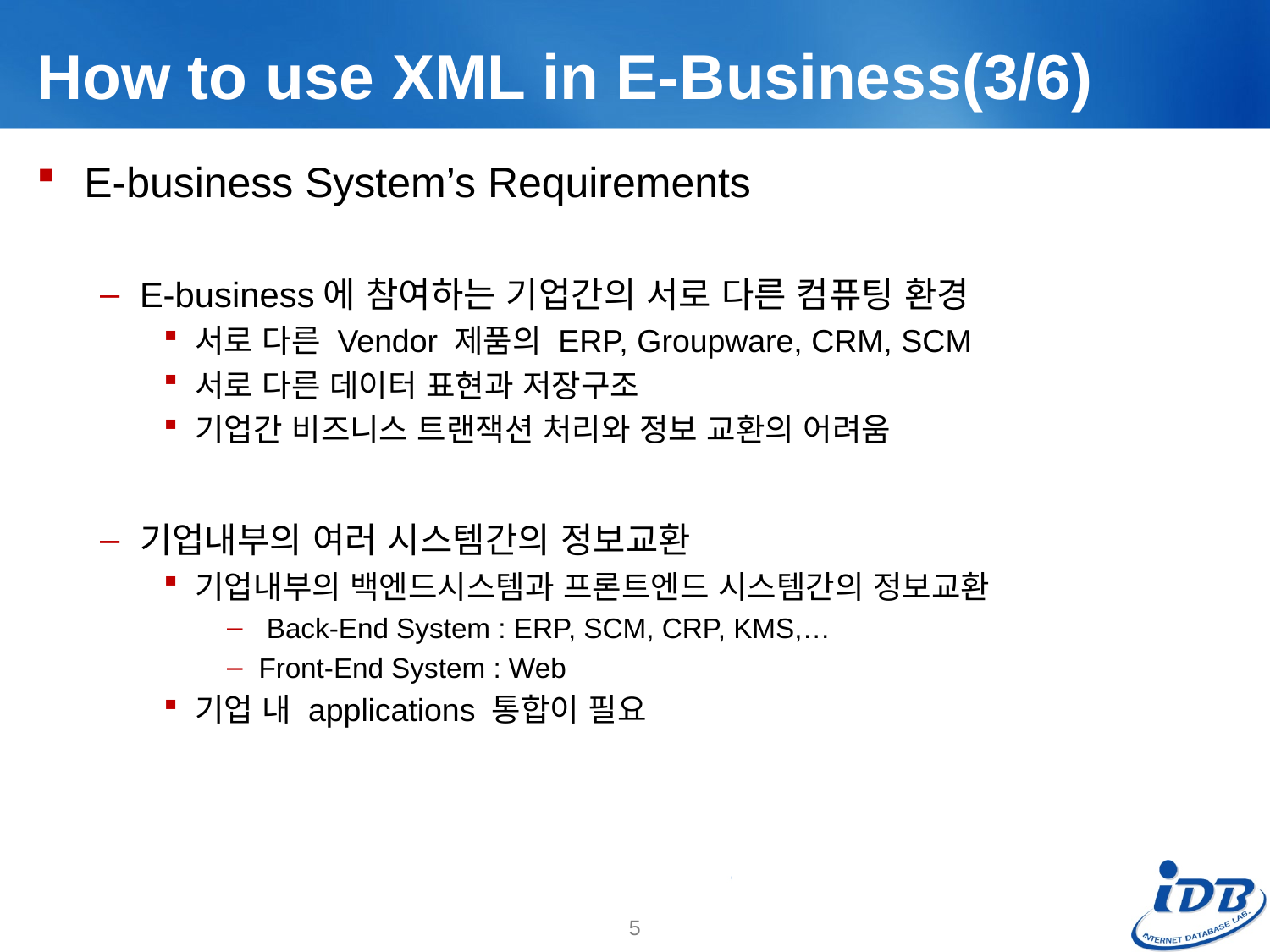

# How to use XML in E-Business(3/6)
E-business System’s Requirements

E-business에 참여하는 기업간의 서로 다른 컴퓨팅 환경
서로 다른 Vendor 제품의 ERP, Groupware, CRM, SCM
서로 다른 데이터 표현과 저장구조
기업간 비즈니스 트랜잭션 처리와 정보 교환의 어려움

기업내부의 여러 시스템간의 정보교환
기업내부의 백엔드시스템과 프론트엔드 시스템간의 정보교환
 Back-End System : ERP, SCM, CRP, KMS,…
Front-End System : Web
기업 내 applications 통합이 필요
5